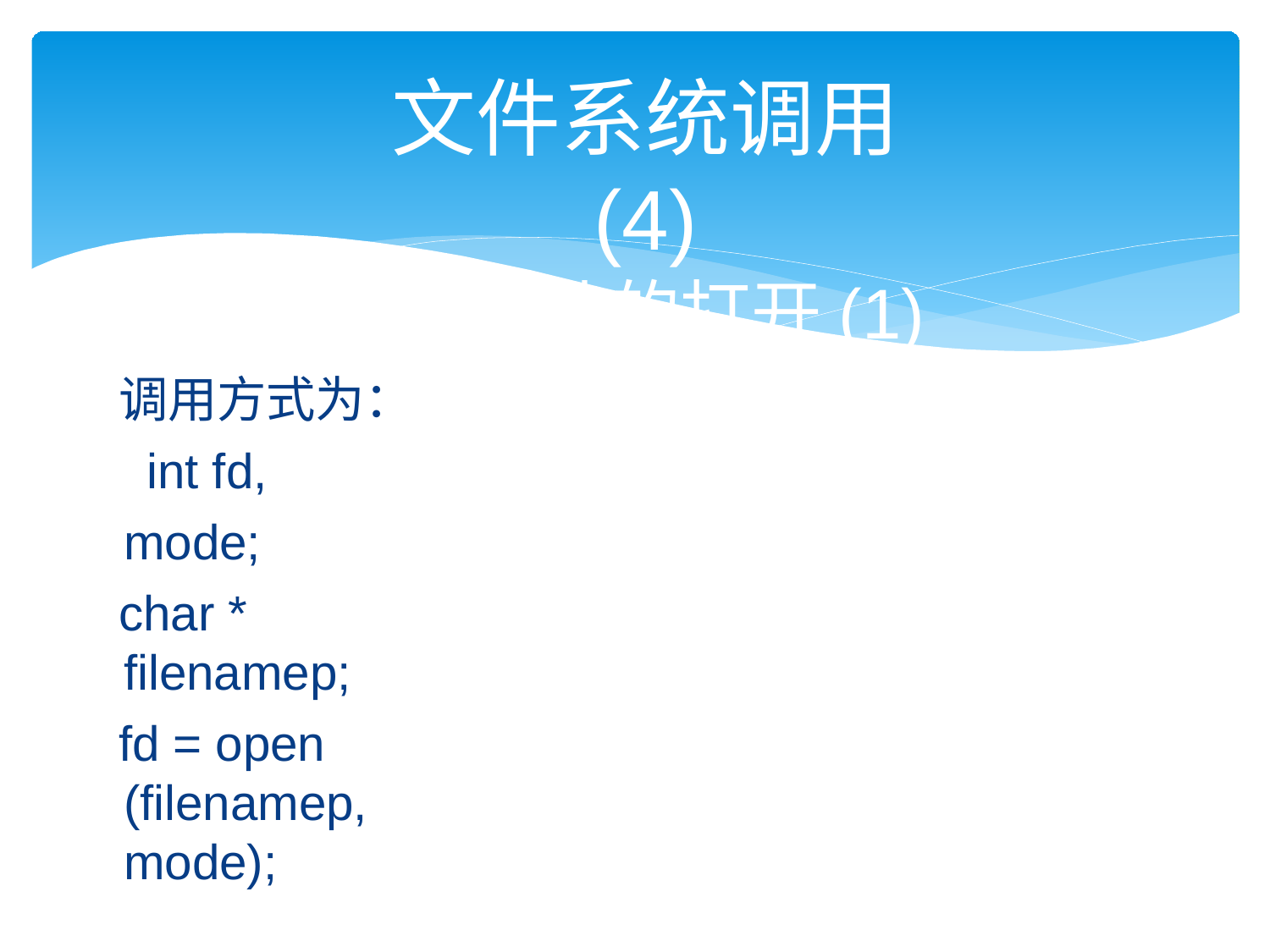

# 文件系统调用 (4)
(3)文件的打开(1)
调用方式为：  int fd, mode;
char * filenamep;
fd = open (filenamep, mode);